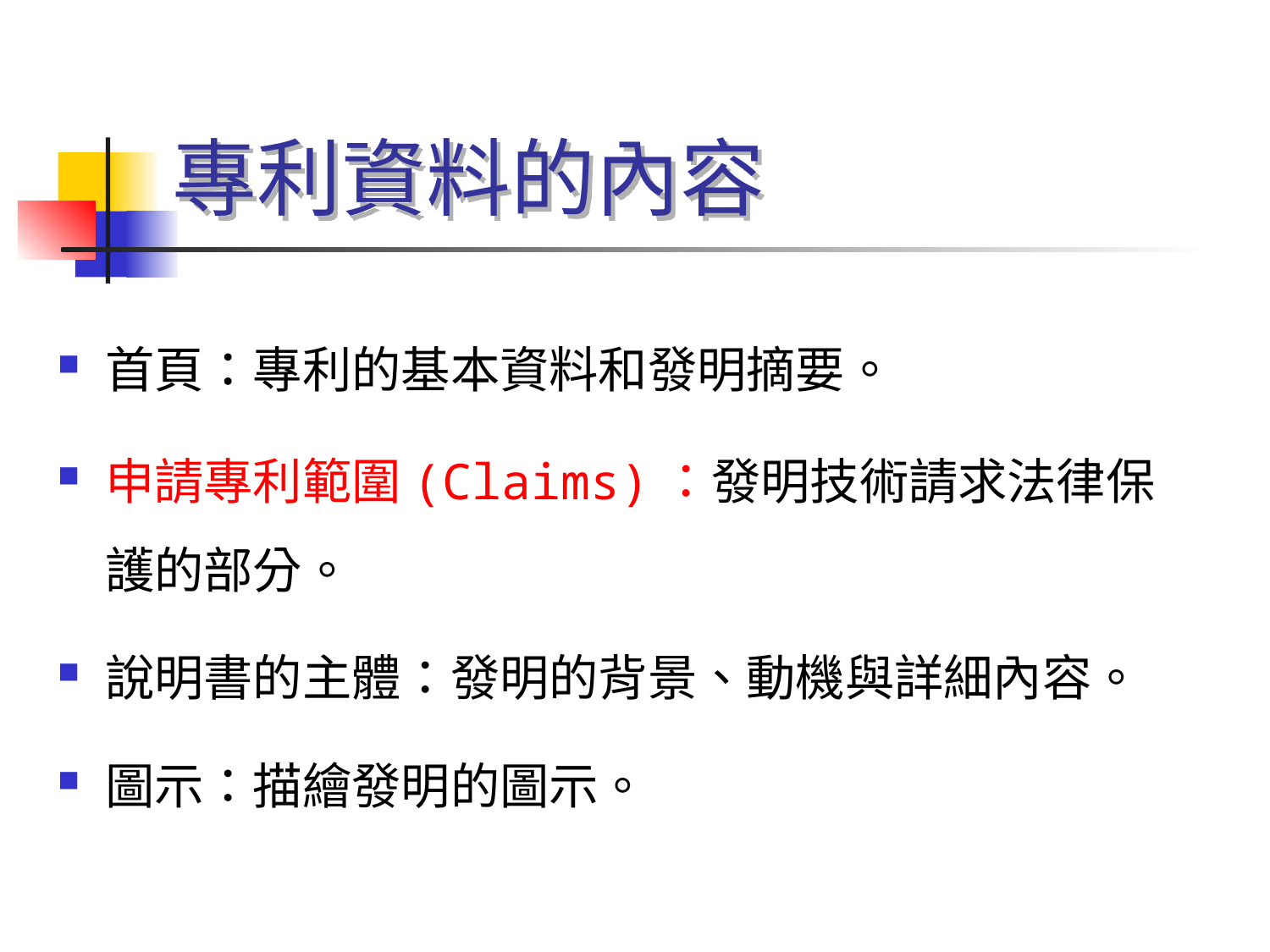

# 專利資料的內容
首頁：專利的基本資料和發明摘要。
申請專利範圍(Claims)：發明技術請求法律保護的部分。
說明書的主體：發明的背景、動機與詳細內容。
圖示：描繪發明的圖示。